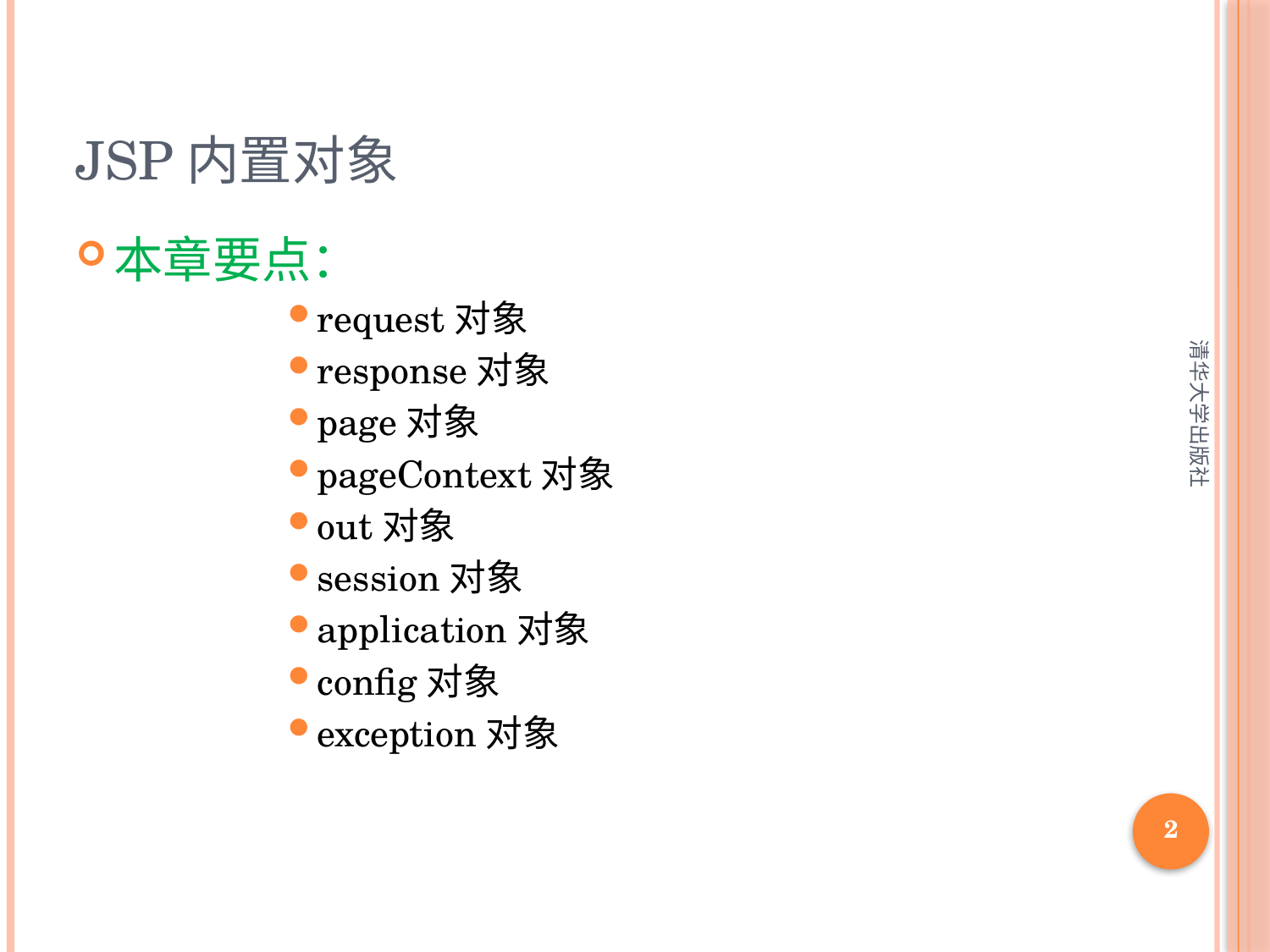

# JSP内置对象
本章要点：
request对象
response对象
page对象
pageContext对象
out对象
session对象
application对象
config对象
exception对象

清华大学出版社
2